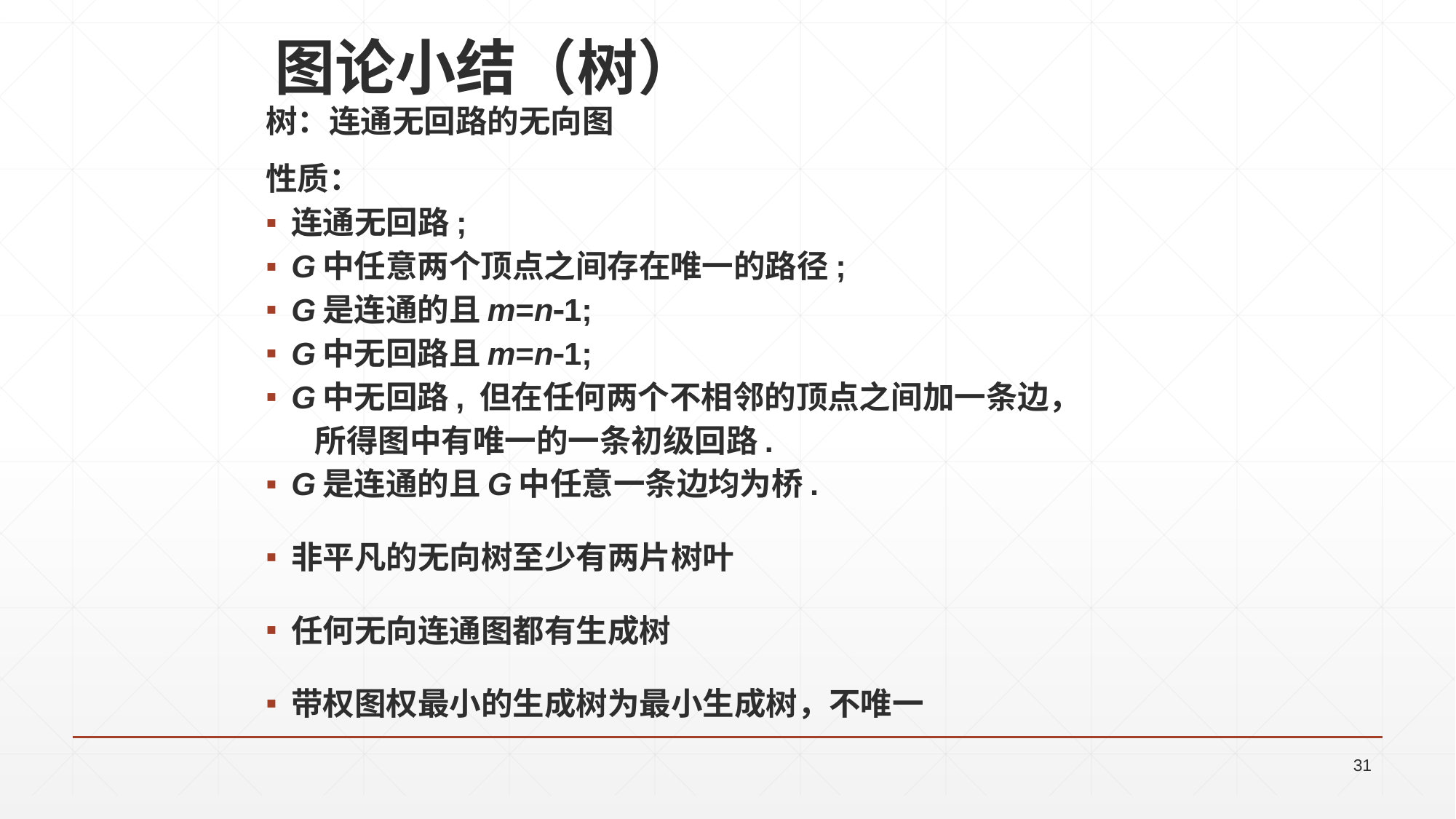

# 图论小结（树）
树：连通无回路的无向图
性质：
连通无回路;
G中任意两个顶点之间存在唯一的路径;
G是连通的且m=n−1;
G中无回路且m=n−1;
G中无回路, 但在任何两个不相邻的顶点之间加一条边，
      所得图中有唯一的一条初级回路.
G是连通的且G中任意一条边均为桥.
非平凡的无向树至少有两片树叶
任何无向连通图都有生成树
带权图权最小的生成树为最小生成树，不唯一

31